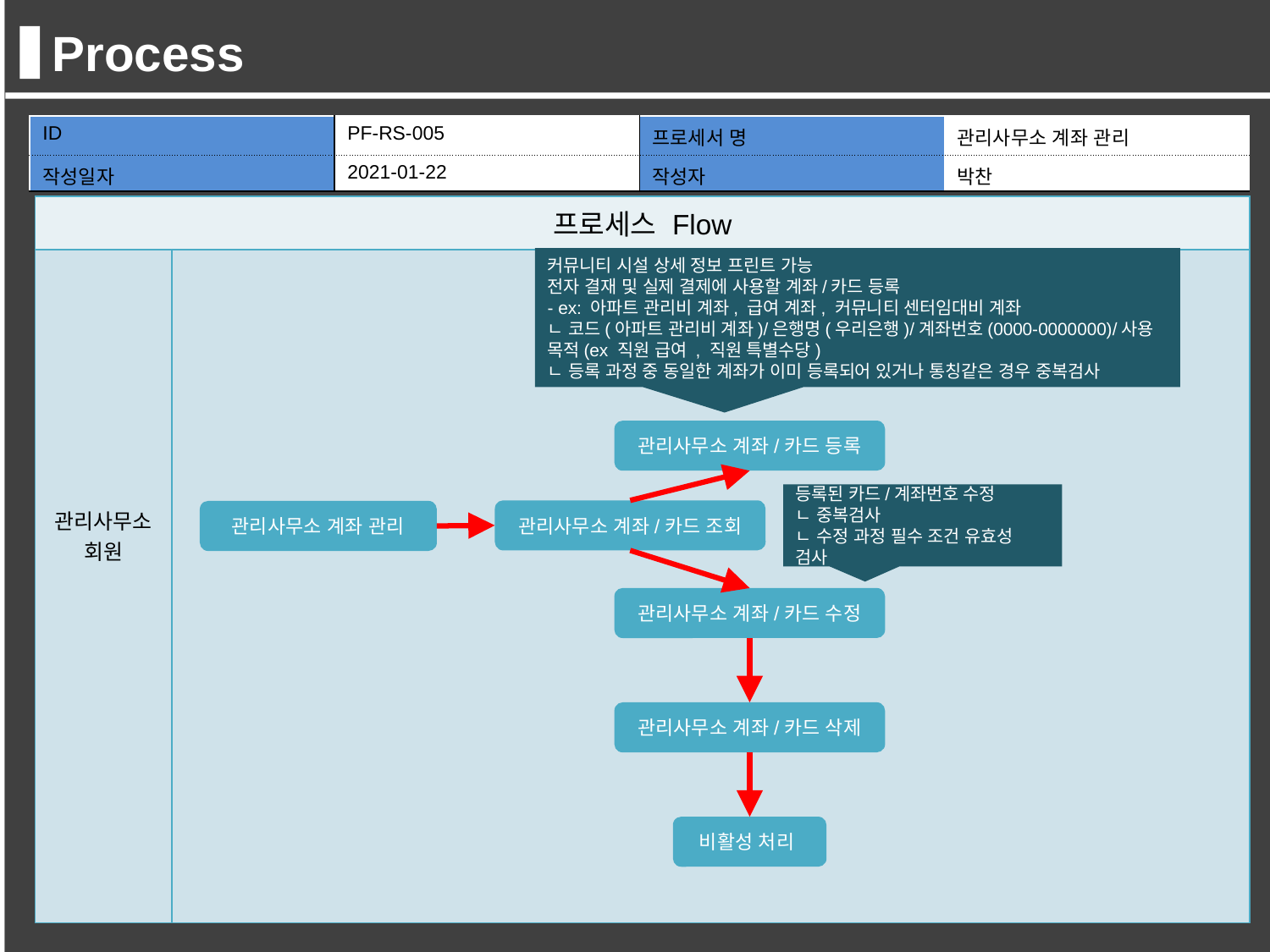

Process
Process

| ID | PF-RS-006 | 프로세서 명 | 최종합격자관리 |
| --- | --- | --- | --- |
| 작성일자 | 2016.05.11 | 작성자 | 김선도 |
| ID | PF-RS-005 | 프로세서 명 | 관리사무소 계좌 관리 |
| --- | --- | --- | --- |
| 작성일자 | 2021-01-22 | 작성자 | 박찬 |
| 프로세스 Flow |  |
| --- | --- |
| 관리자 교사 |  |
| 프로세스 Flow |  |
| --- | --- |
| 관리사무소 회원 |  |
커뮤니티 시설 상세 정보 프린트 가능
전자 결재 및 실제 결제에 사용할 계좌/카드 등록
- ex: 아파트 관리비 계좌, 급여 계좌, 커뮤니티 센터임대비 계좌
ㄴ 코드(아파트 관리비 계좌)/은행명(우리은행)/계좌번호(0000-0000000)/사용 목적(ex 직원 급여 , 직원 특별수당)
ㄴ 등록 과정 중 동일한 계좌가 이미 등록되어 있거나 통칭같은 경우 중복검사
관리사무소 계좌/카드 등록
1.면접 대상자 조회
등록된 카드/계좌번호 수정
ㄴ 중복검사
ㄴ 수정 과정 필수 조건 유효성 검사
관리사무소 계좌/카드 조회
관리사무소 계좌 관리
관리사무소 계좌/카드 수정
관리사무소 계좌/카드 삭제
비활성 처리